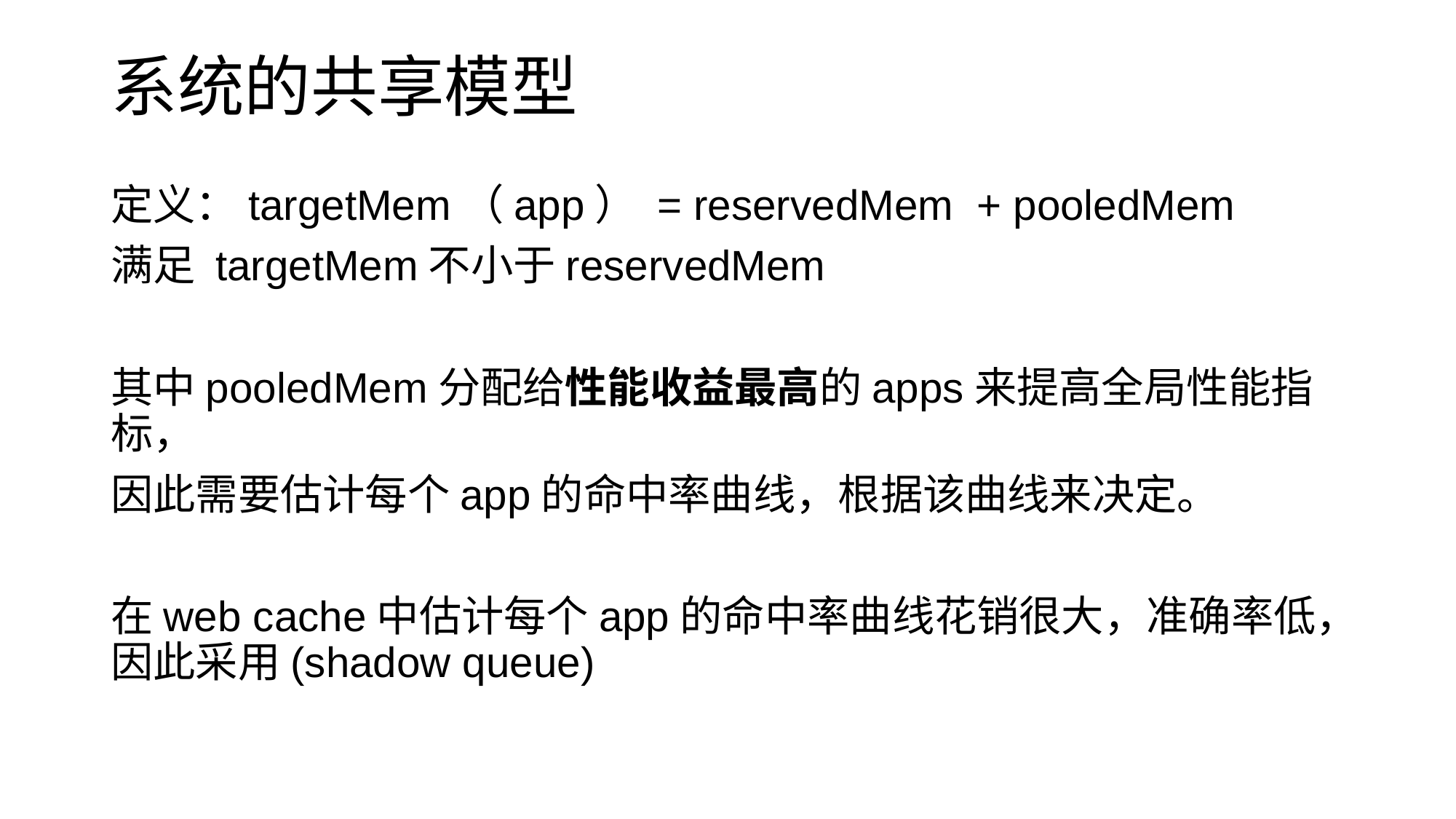

# 系统的共享模型
定义：targetMem（app） = reservedMem  + pooledMem
满足 targetMem不小于reservedMem

其中pooledMem分配给性能收益最高的apps来提高全局性能指标，
因此需要估计每个app的命中率曲线，根据该曲线来决定。

在web cache中估计每个app的命中率曲线花销很大，准确率低，因此采用(shadow queue)